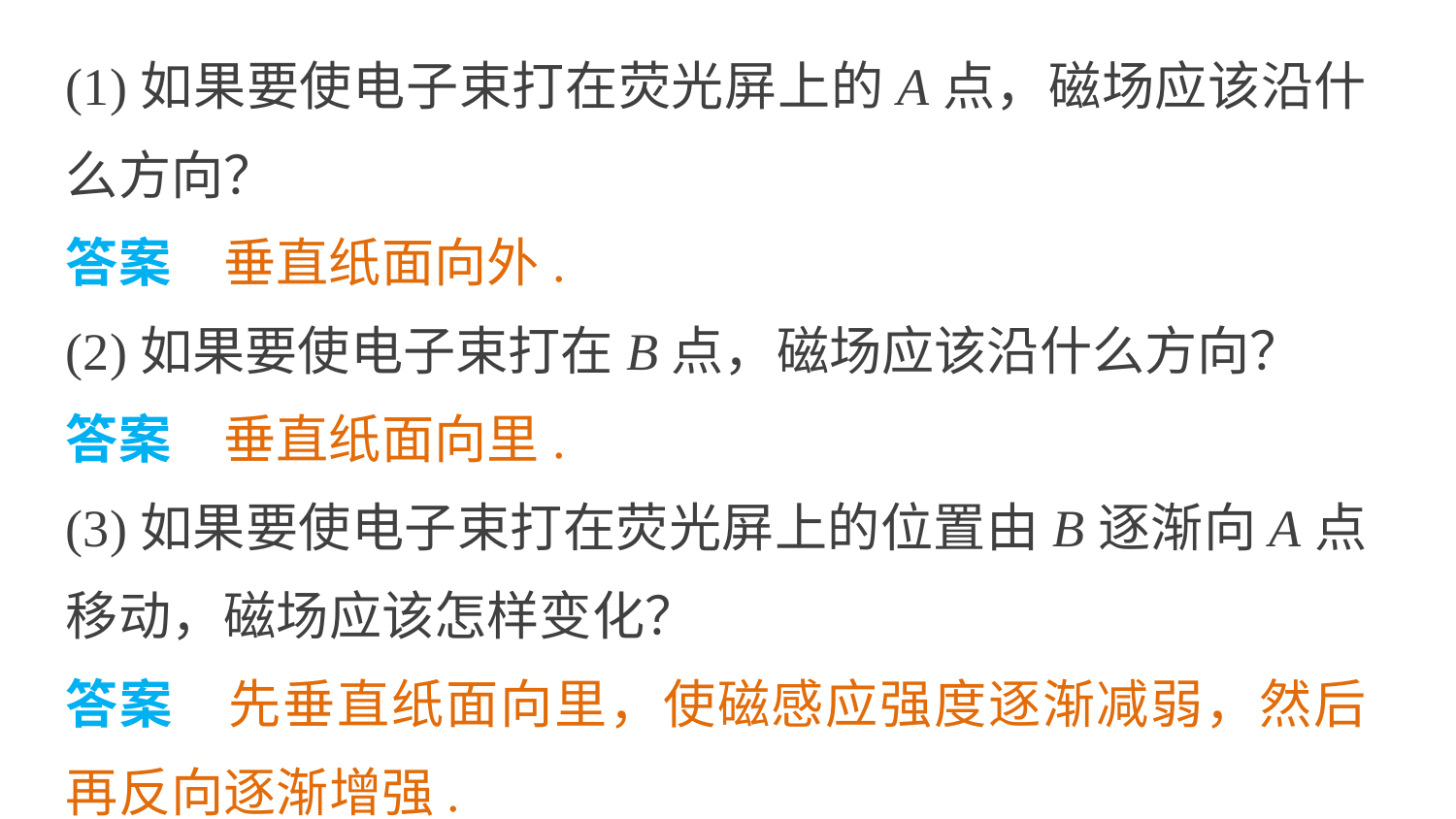

(1)如果要使电子束打在荧光屏上的A点，磁场应该沿什么方向？
答案　垂直纸面向外.
(2)如果要使电子束打在B点，磁场应该沿什么方向？
答案　垂直纸面向里.
(3)如果要使电子束打在荧光屏上的位置由B逐渐向A点移动，磁场应该怎样变化？
答案　先垂直纸面向里，使磁感应强度逐渐减弱，然后再反向逐渐增强.